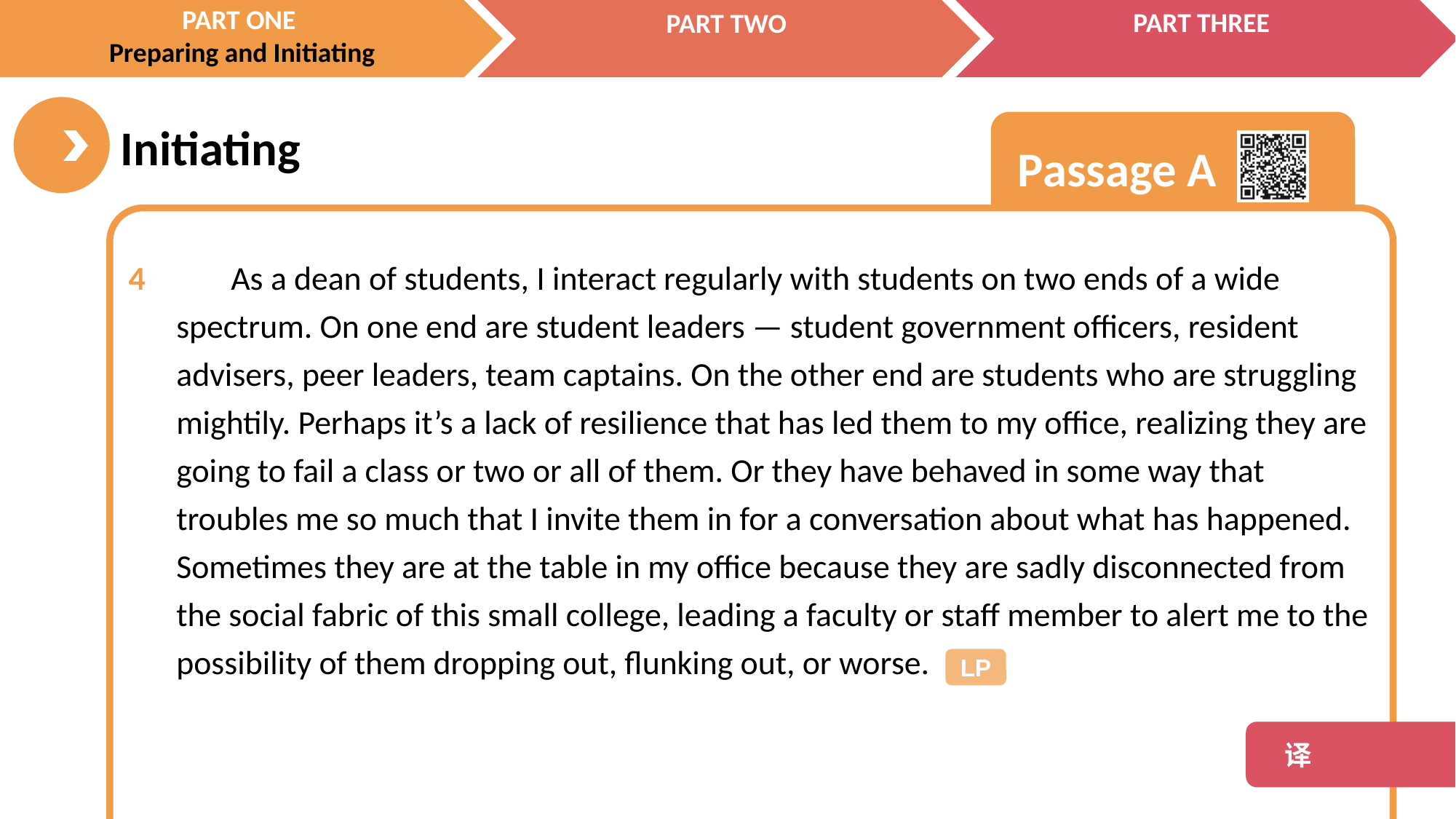

4

As a dean of students, I interact regularly with students on two ends of a wide spectrum. On one end are student leaders — student government officers, resident advisers, peer leaders, team captains. On the other end are students who are struggling mightily. Perhaps it’s a lack of resilience that has led them to my office, realizing they are going to fail a class or two or all of them. Or they have behaved in some way that troubles me so much that I invite them in for a conversation about what has happened. Sometimes they are at the table in my office because they are sadly disconnected from the social fabric of this small college, leading a faculty or staff member to alert me to the possibility of them dropping out, flunking out, or worse.
LP
   译